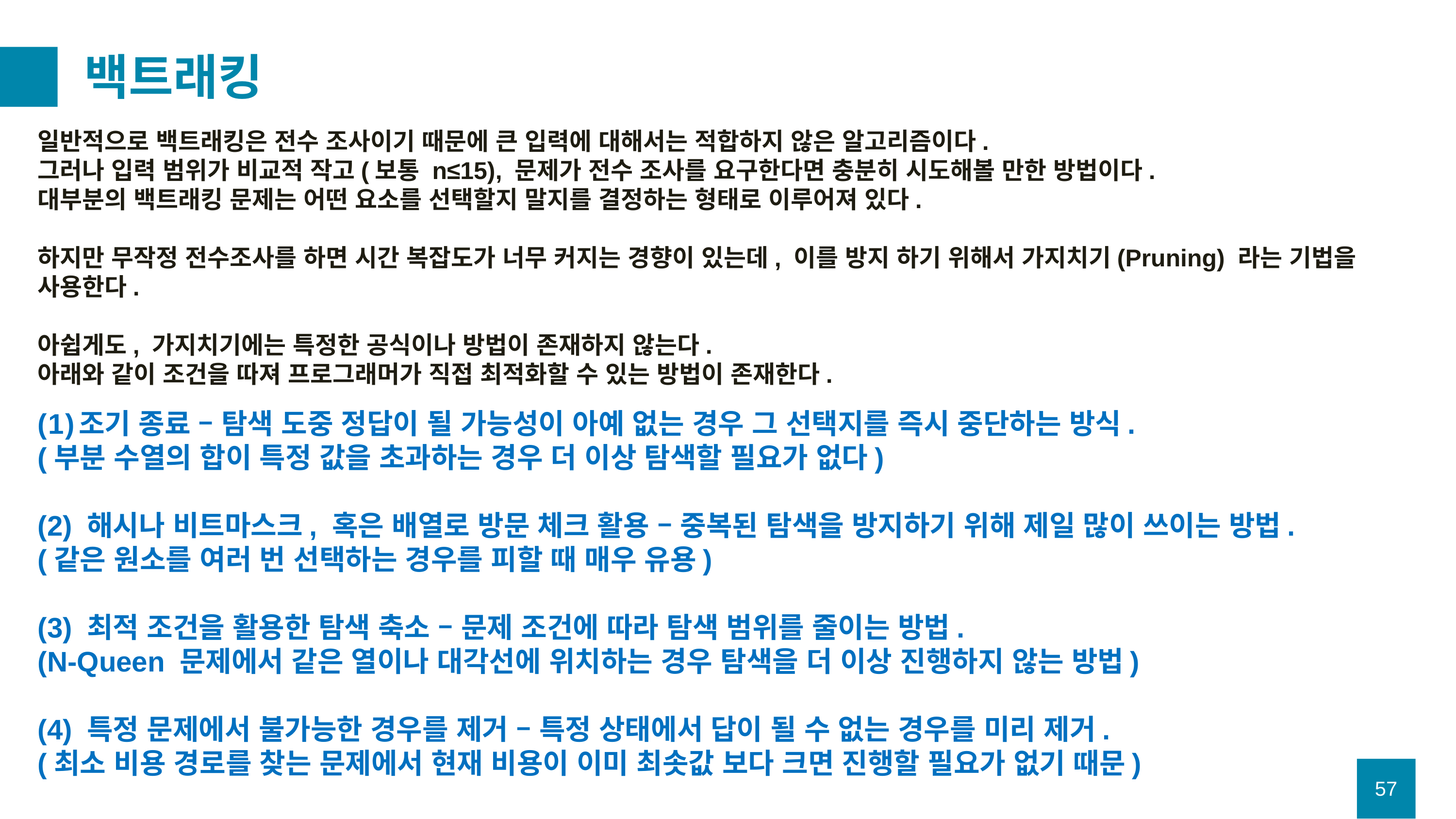

# 백트래킹
일반적으로 백트래킹은 전수 조사이기 때문에 큰 입력에 대해서는 적합하지 않은 알고리즘이다.
그러나 입력 범위가 비교적 작고(보통 n≤15), 문제가 전수 조사를 요구한다면 충분히 시도해볼 만한 방법이다.
대부분의 백트래킹 문제는 어떤 요소를 선택할지 말지를 결정하는 형태로 이루어져 있다.

하지만 무작정 전수조사를 하면 시간 복잡도가 너무 커지는 경향이 있는데, 이를 방지 하기 위해서 가지치기(Pruning) 라는 기법을 사용한다.

아쉽게도, 가지치기에는 특정한 공식이나 방법이 존재하지 않는다.
아래와 같이 조건을 따져 프로그래머가 직접 최적화할 수 있는 방법이 존재한다.
조기 종료 – 탐색 도중 정답이 될 가능성이 아예 없는 경우 그 선택지를 즉시 중단하는 방식.
(부분 수열의 합이 특정 값을 초과하는 경우 더 이상 탐색할 필요가 없다)

(2) 해시나 비트마스크, 혹은 배열로 방문 체크 활용 – 중복된 탐색을 방지하기 위해 제일 많이 쓰이는 방법.
(같은 원소를 여러 번 선택하는 경우를 피할 때 매우 유용)

(3) 최적 조건을 활용한 탐색 축소 – 문제 조건에 따라 탐색 범위를 줄이는 방법.
(N-Queen 문제에서 같은 열이나 대각선에 위치하는 경우 탐색을 더 이상 진행하지 않는 방법)

(4) 특정 문제에서 불가능한 경우를 제거 – 특정 상태에서 답이 될 수 없는 경우를 미리 제거.
(최소 비용 경로를 찾는 문제에서 현재 비용이 이미 최솟값 보다 크면 진행할 필요가 없기 때문)
57